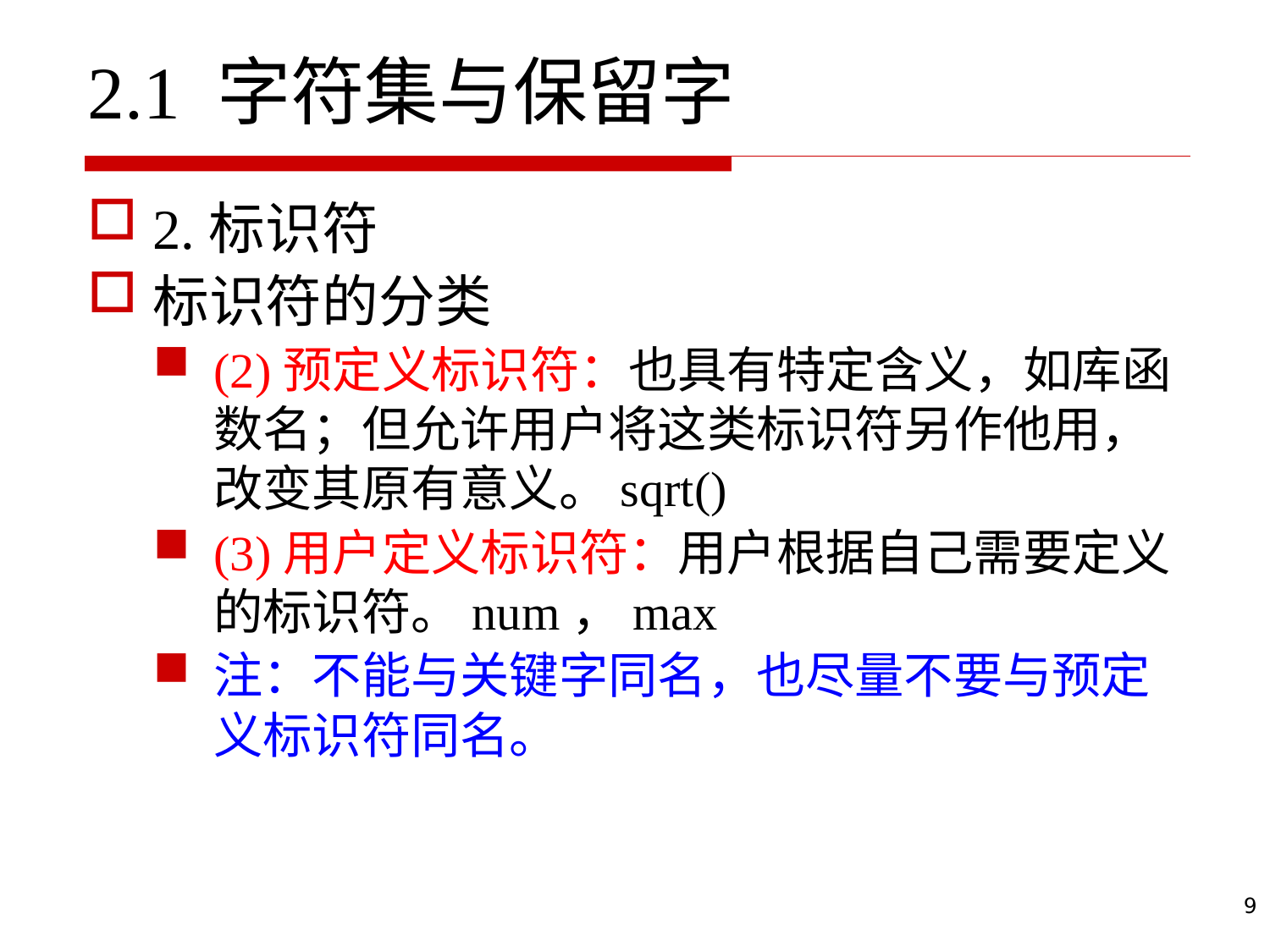

# 2.1 字符集与保留字
2.标识符
标识符的分类
(2)预定义标识符：也具有特定含义，如库函数名；但允许用户将这类标识符另作他用，改变其原有意义。sqrt()
(3)用户定义标识符：用户根据自己需要定义的标识符。num，max
注：不能与关键字同名，也尽量不要与预定义标识符同名。
9